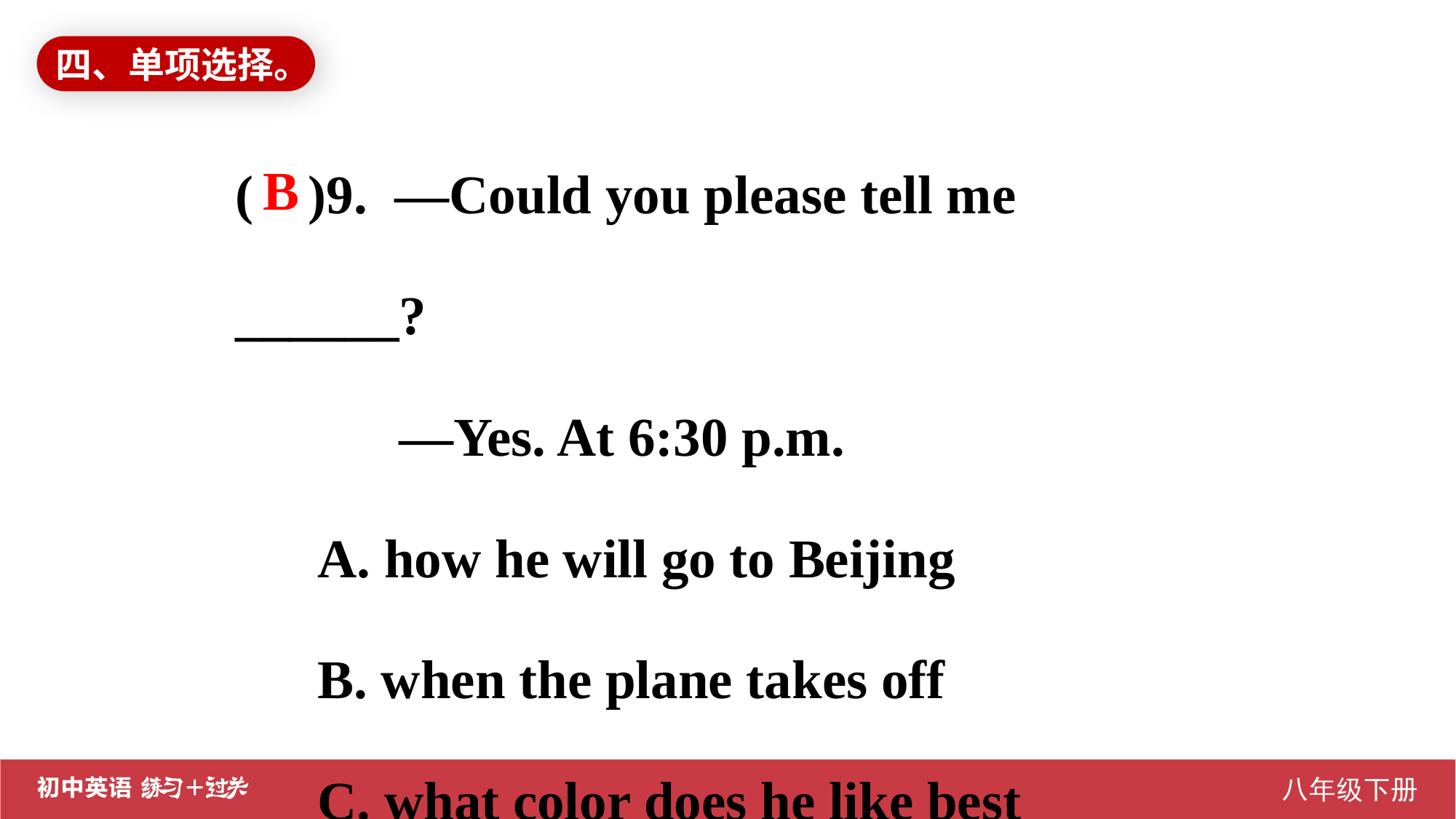

四、单项选择。
(    )9.  —Could you please tell me ______?
            —Yes. At 6:30 p.m.
      A. how he will go to Beijing
      B. when the plane takes off
      C. what color does he like best
B